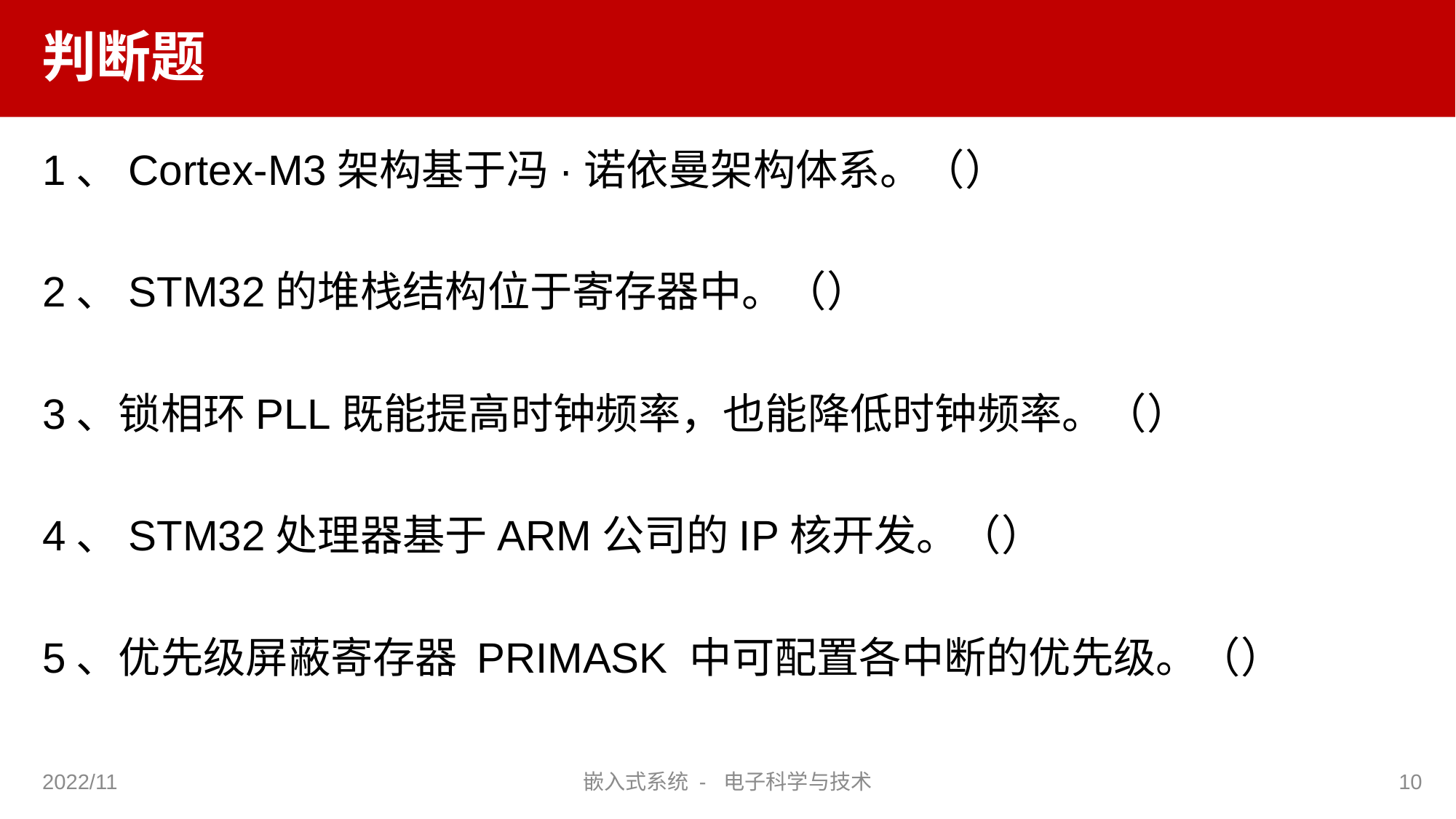

# 判断题
1、Cortex-M3架构基于冯·诺依曼架构体系。（）

2、STM32的堆栈结构位于寄存器中。（）

3、锁相环PLL既能提高时钟频率，也能降低时钟频率。（）

4、STM32处理器基于ARM公司的IP核开发。（）

5、优先级屏蔽寄存器 PRIMASK 中可配置各中断的优先级。（）

2022/11
嵌入式系统 -  电子科学与技术
10